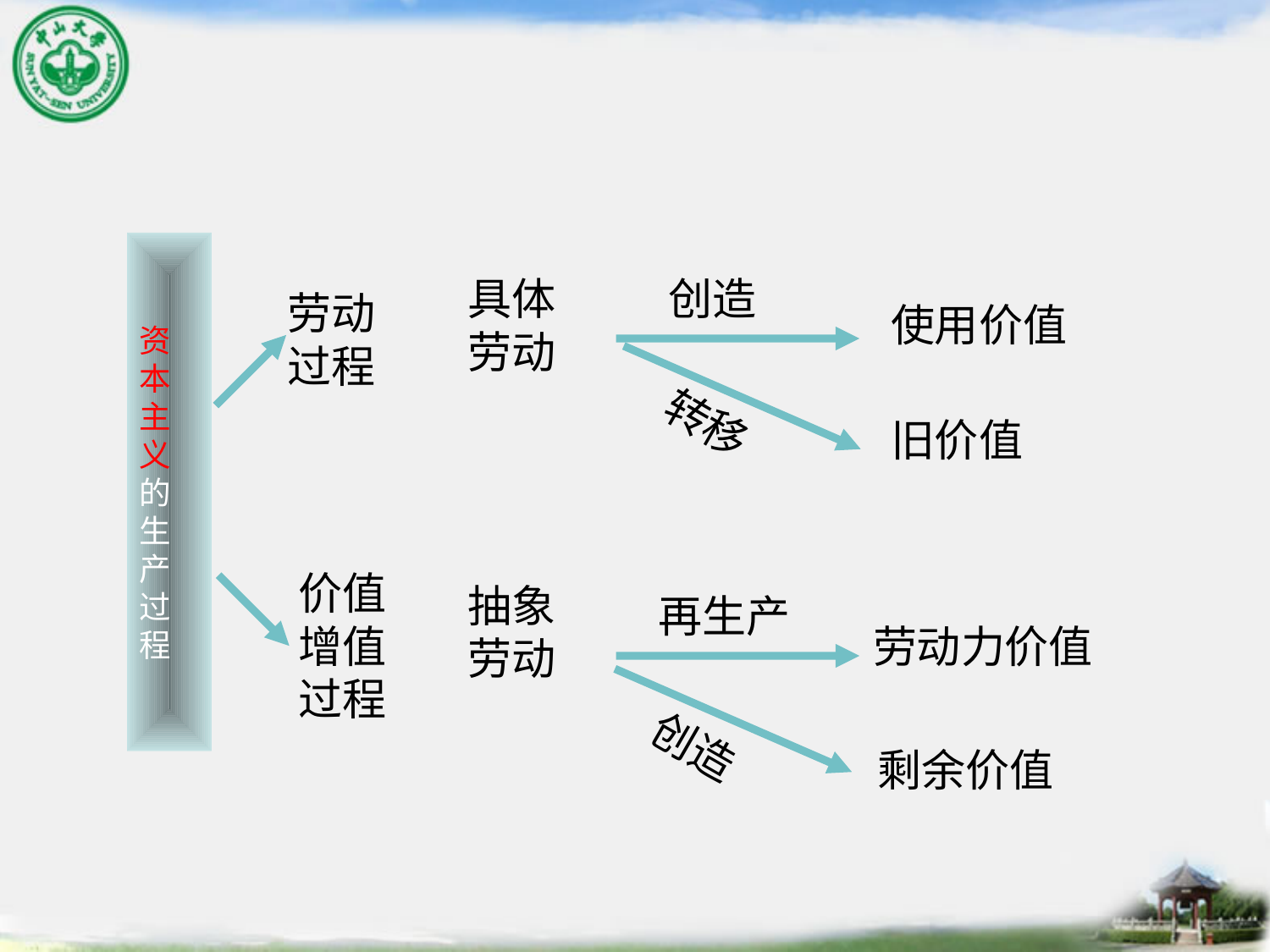

资本主义的生产过程
具体劳动
创造
劳动过程
使用价值

转移
旧价值
价值增值过程
抽象劳动
再生产

劳动力价值

创造
剩余价值